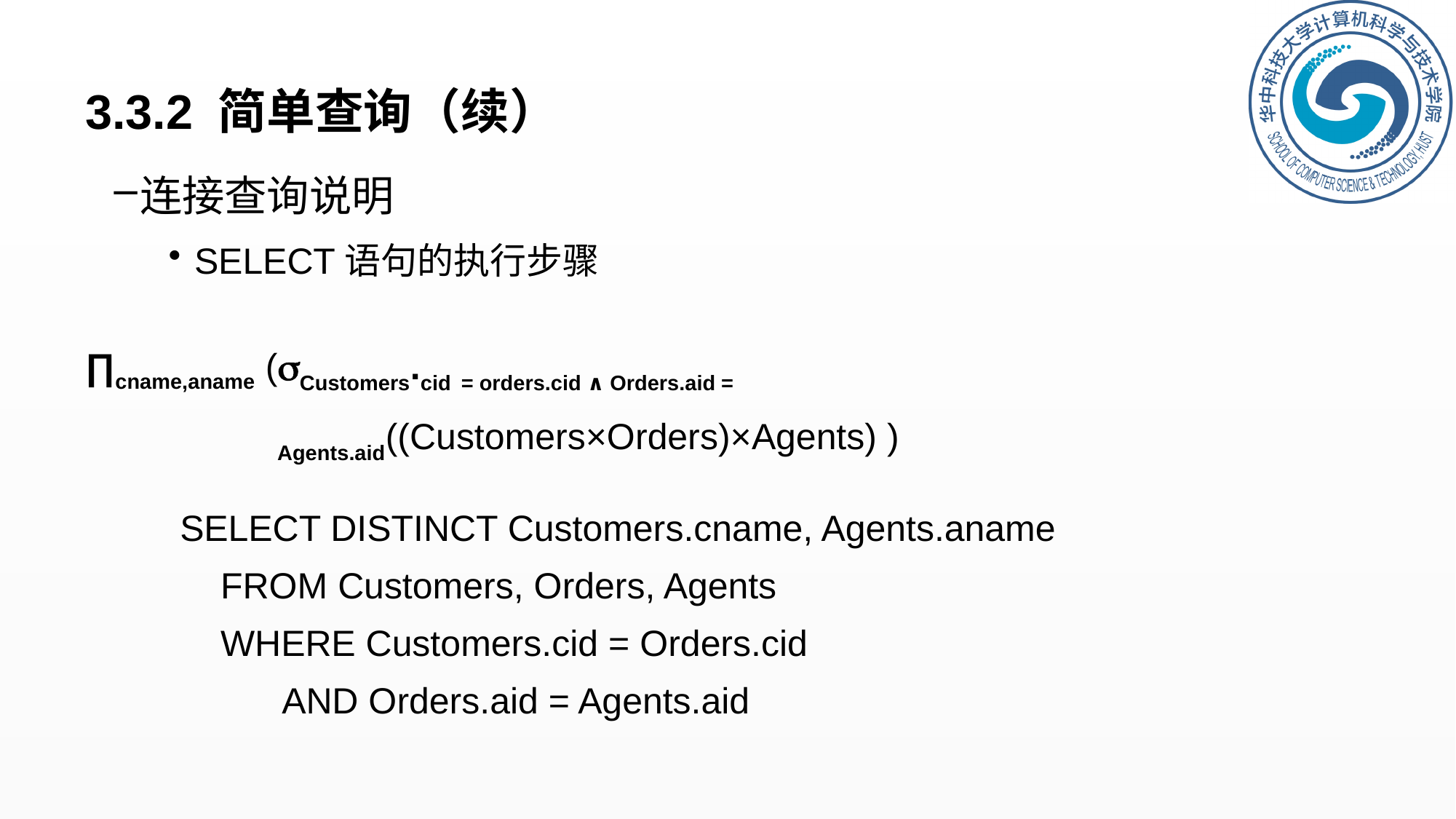

# 3.3.2 简单查询（续）
连接查询说明
SELECT语句的执行步骤

∏cname,aname (σCustomers.cid = orders.cid ∧ Orders.aid =
                                 Agents.aid((Customers×Orders)×Agents) )
SELECT DISTINCT Customers.cname, Agents.aname
    FROM Customers, Orders, Agents
    WHERE Customers.cid = Orders.cid
          AND Orders.aid = Agents.aid